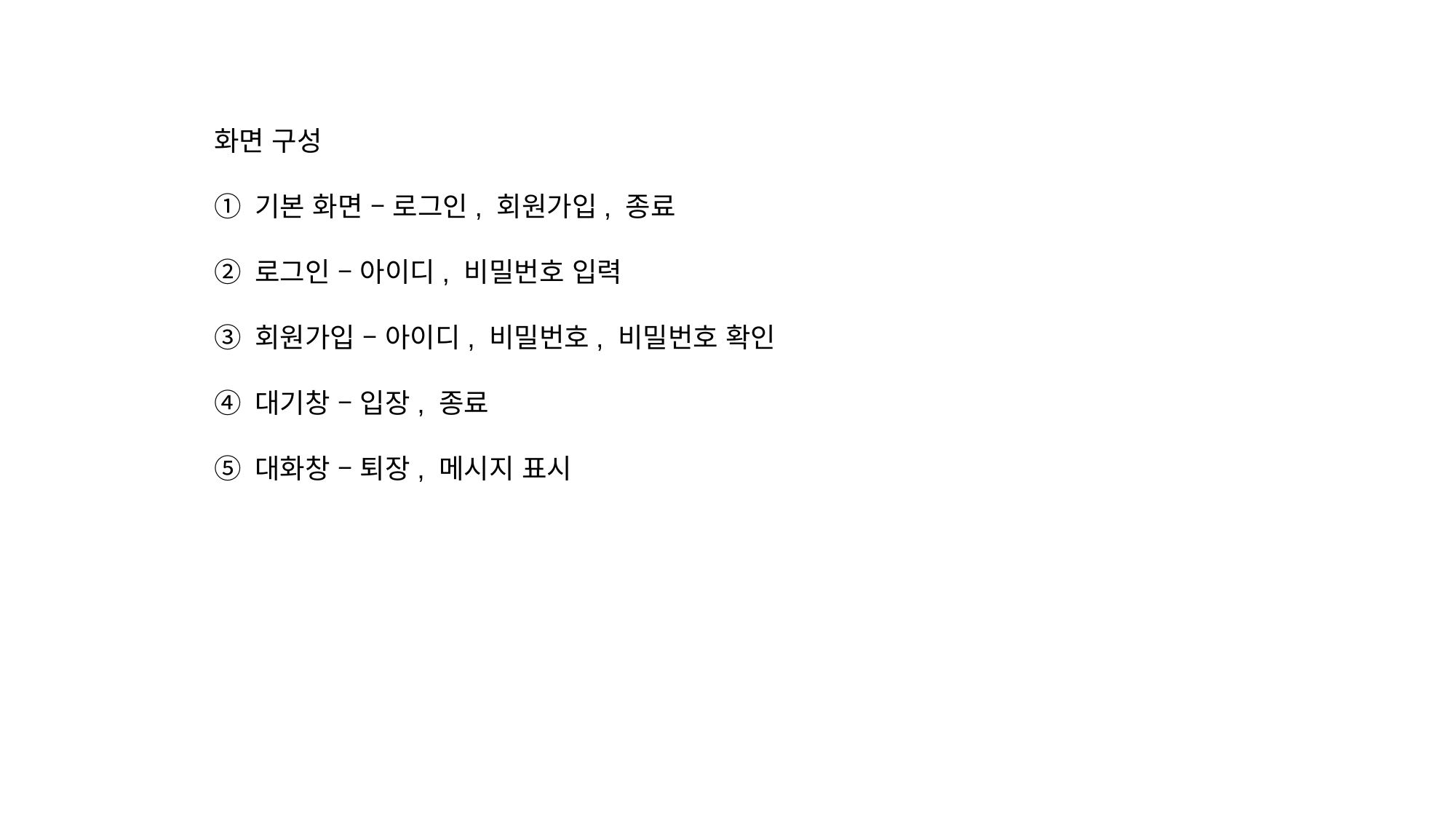

화면 구성

기본 화면 – 로그인, 회원가입, 종료

로그인 – 아이디, 비밀번호 입력

회원가입 – 아이디, 비밀번호, 비밀번호 확인

대기창 – 입장, 종료

대화창 – 퇴장, 메시지 표시